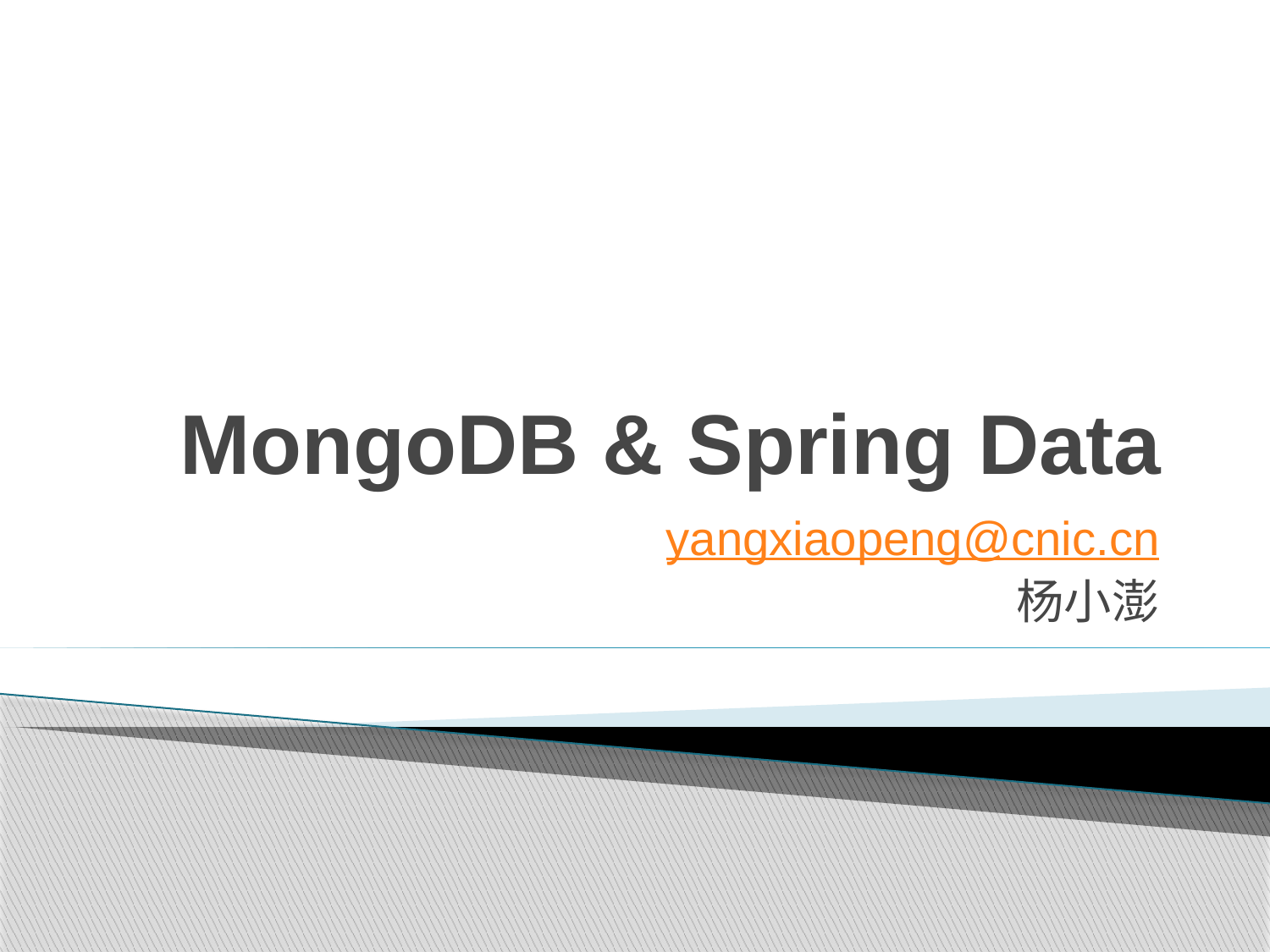

# MongoDB & Spring Data
yangxiaopeng@cnic.cn
杨小澎